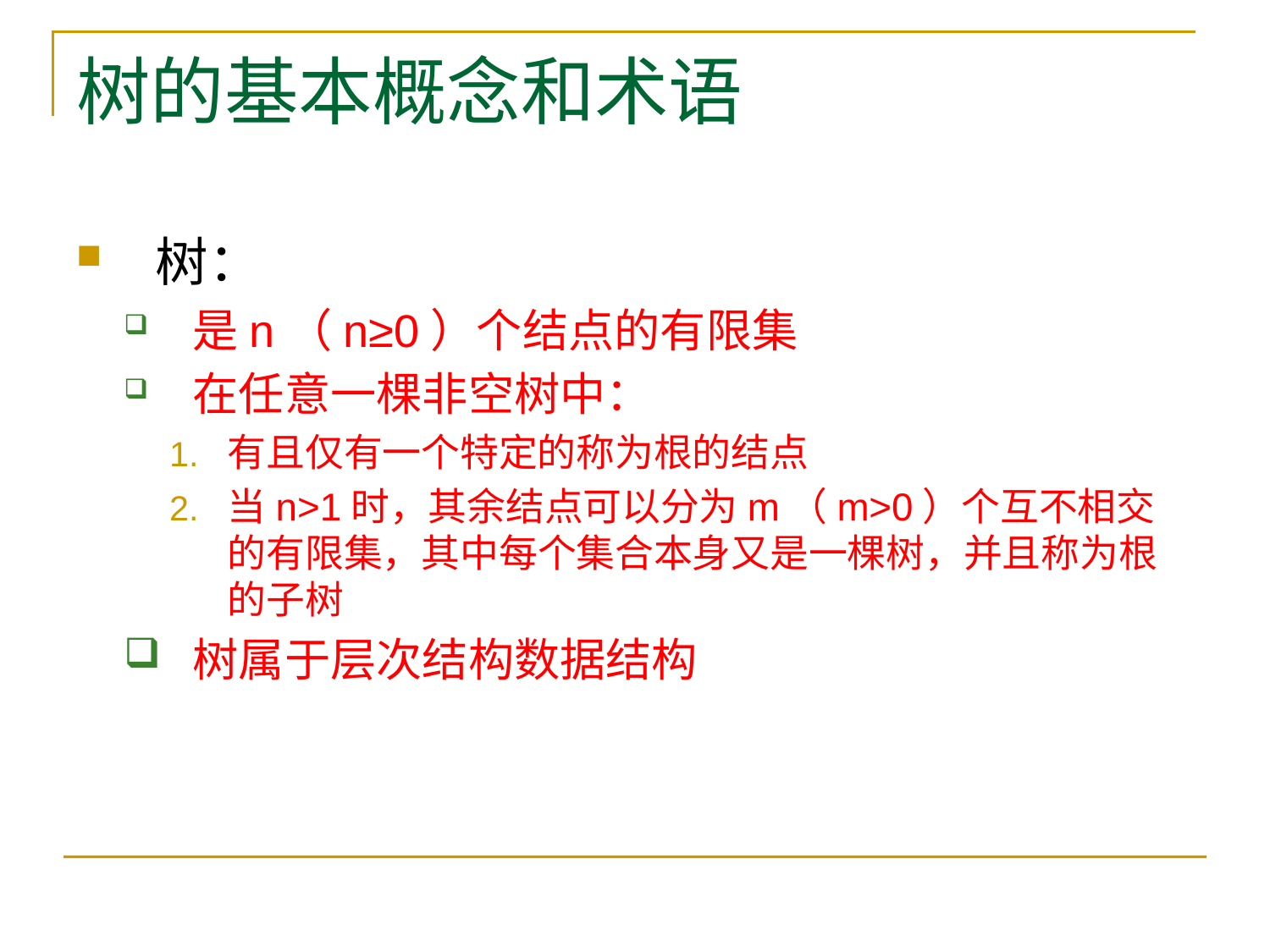

# 树的基本概念和术语
树：
是n（n≥0）个结点的有限集
在任意一棵非空树中：
有且仅有一个特定的称为根的结点
当n>1时，其余结点可以分为m（m>0）个互不相交的有限集，其中每个集合本身又是一棵树，并且称为根的子树
树属于层次结构数据结构